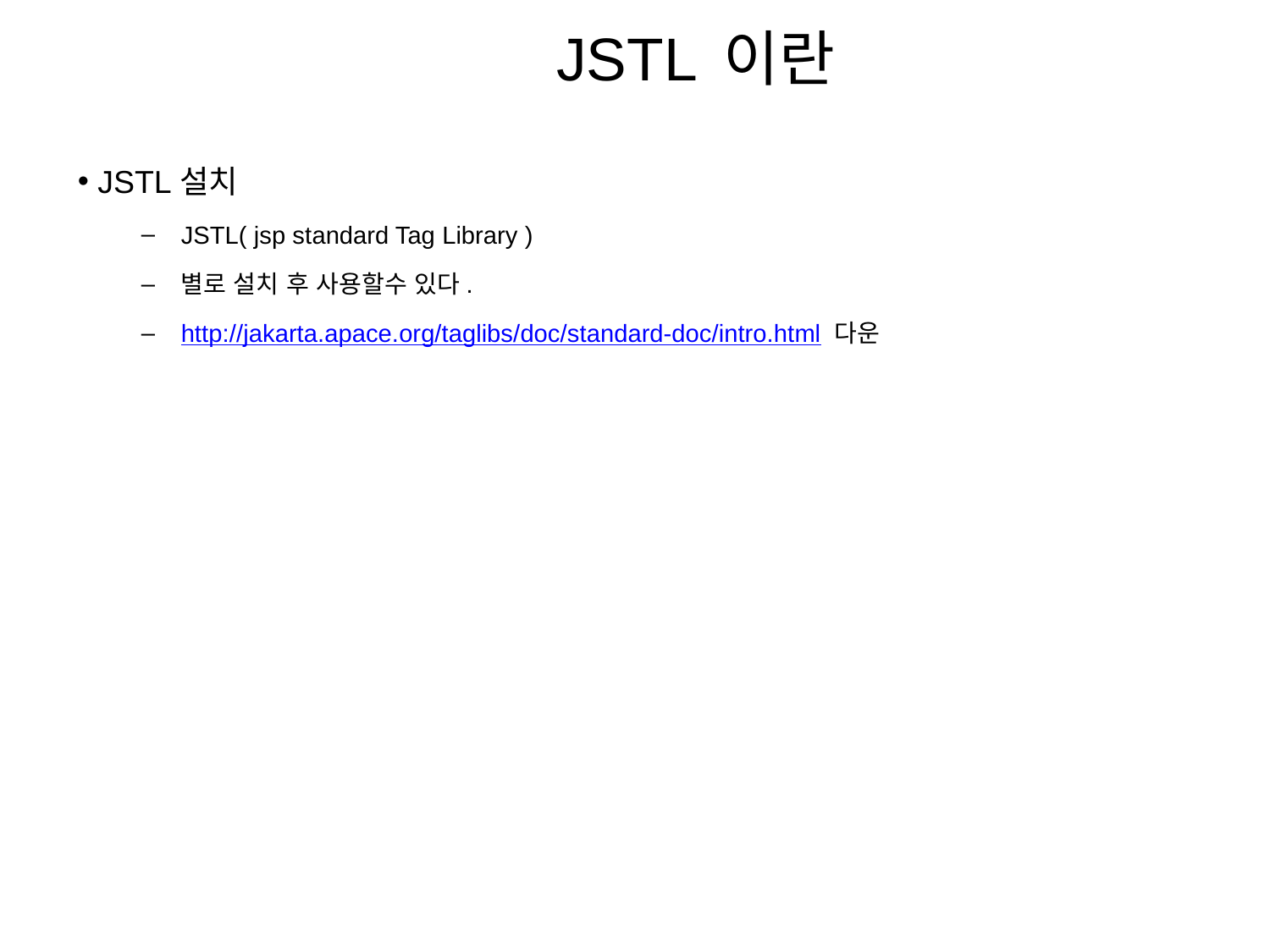

# JSTL 이란
 JSTL설치
JSTL( jsp standard Tag Library )
별로 설치 후 사용할수 있다.
http://jakarta.apace.org/taglibs/doc/standard-doc/intro.html 다운